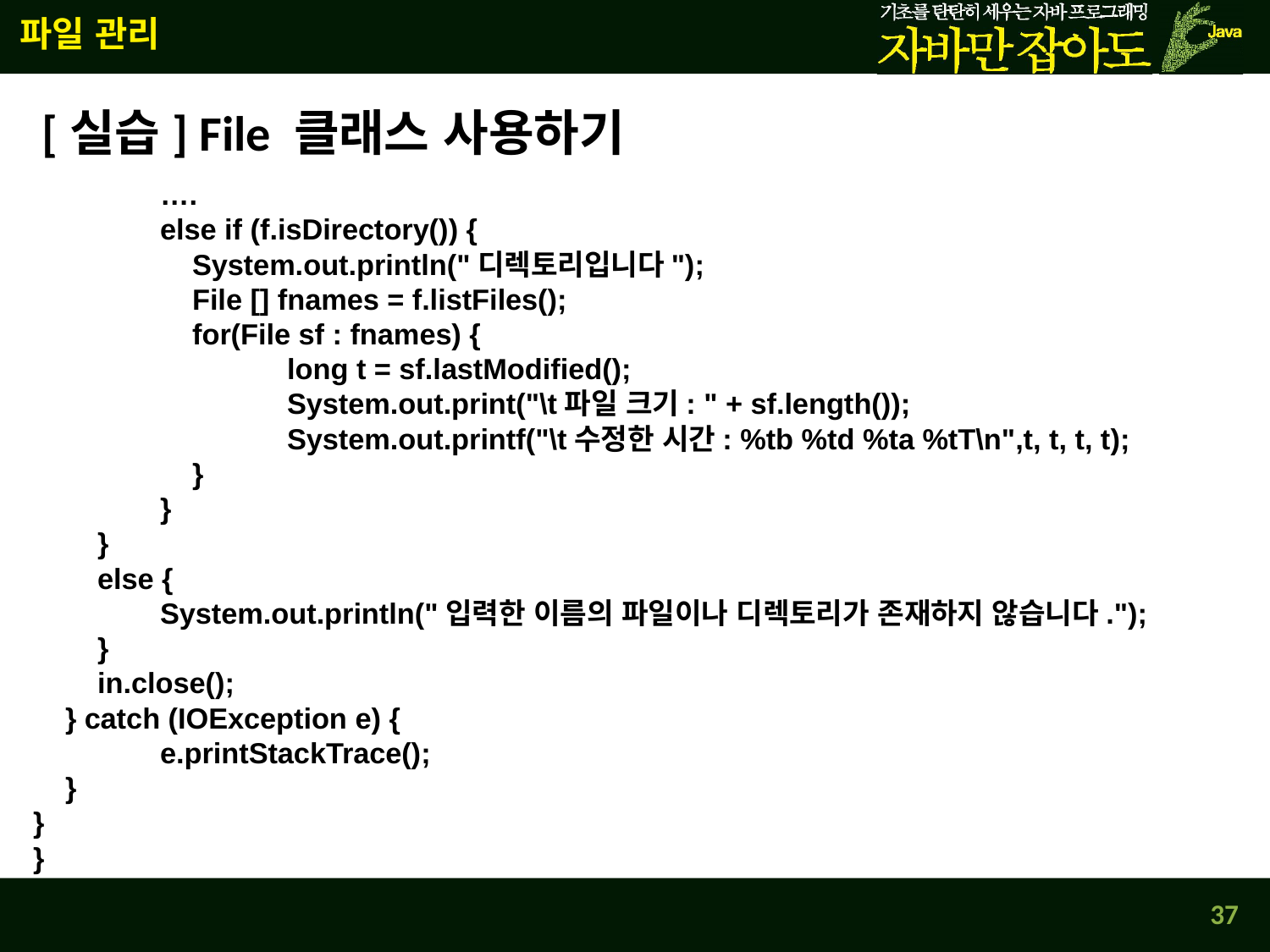

파일 관리
[실습] File 클래스 사용하기
	….
	else if (f.isDirectory()) {
	    System.out.println("디렉토리입니다");
	    File [] fnames = f.listFiles();
	    for(File sf : fnames) {
		long t = sf.lastModified();
		System.out.print("\t파일 크기: " + sf.length());
		System.out.printf("\t수정한 시간: %tb %td %ta %tT\n",t, t, t, t);
	    }
	}
        }
        else {
	System.out.println("입력한 이름의 파일이나 디렉토리가 존재하지 않습니다.");
        }
        in.close();
    } catch (IOException e) {
	e.printStackTrace();
    }
}
}
37